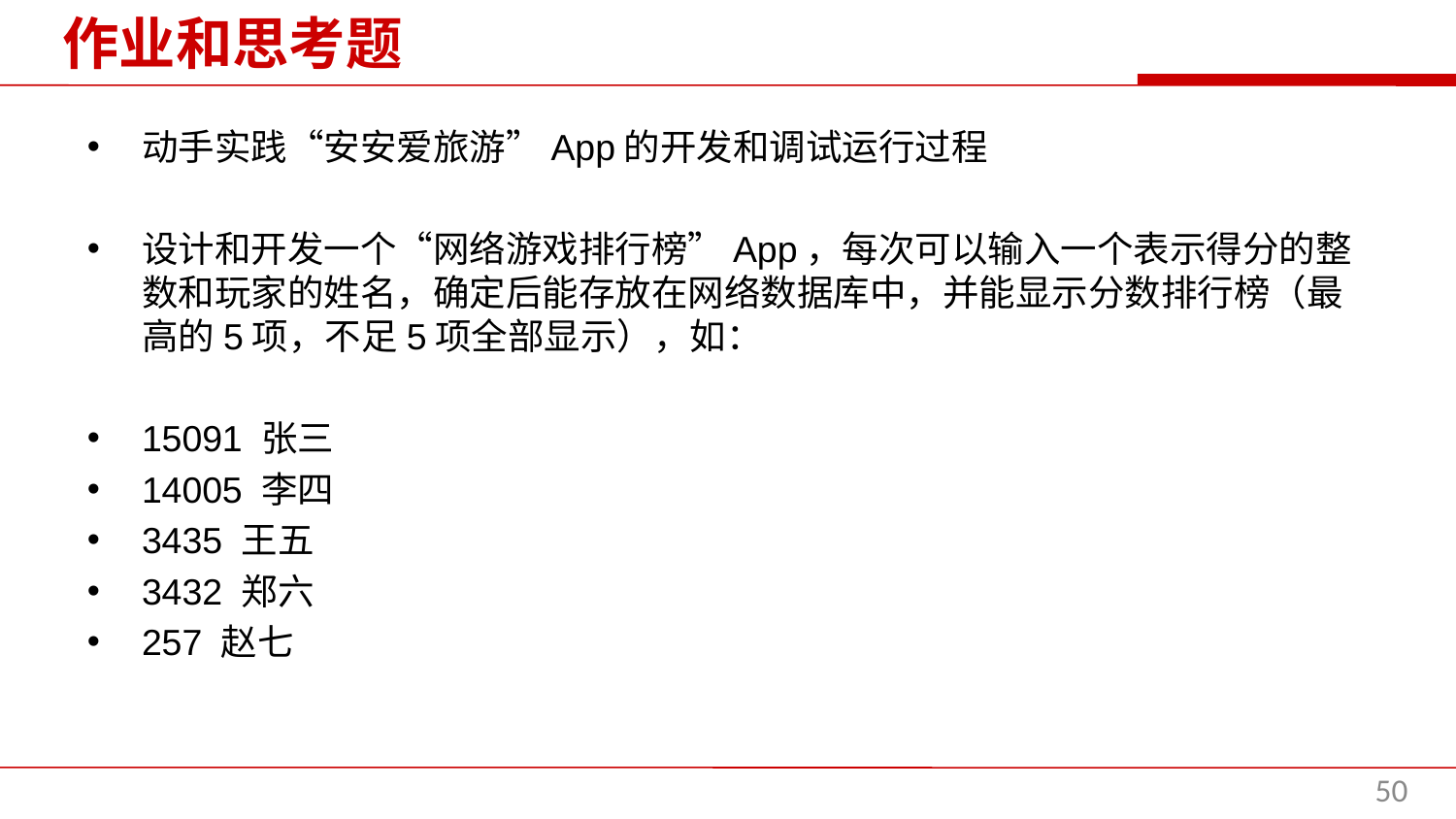

作业和思考题
动手实践“安安爱旅游”App的开发和调试运行过程

设计和开发一个“网络游戏排行榜”App，每次可以输入一个表示得分的整数和玩家的姓名，确定后能存放在网络数据库中，并能显示分数排行榜（最高的5项，不足5项全部显示），如：

15091 张三
14005 李四
3435 王五
3432 郑六
257 赵七

50